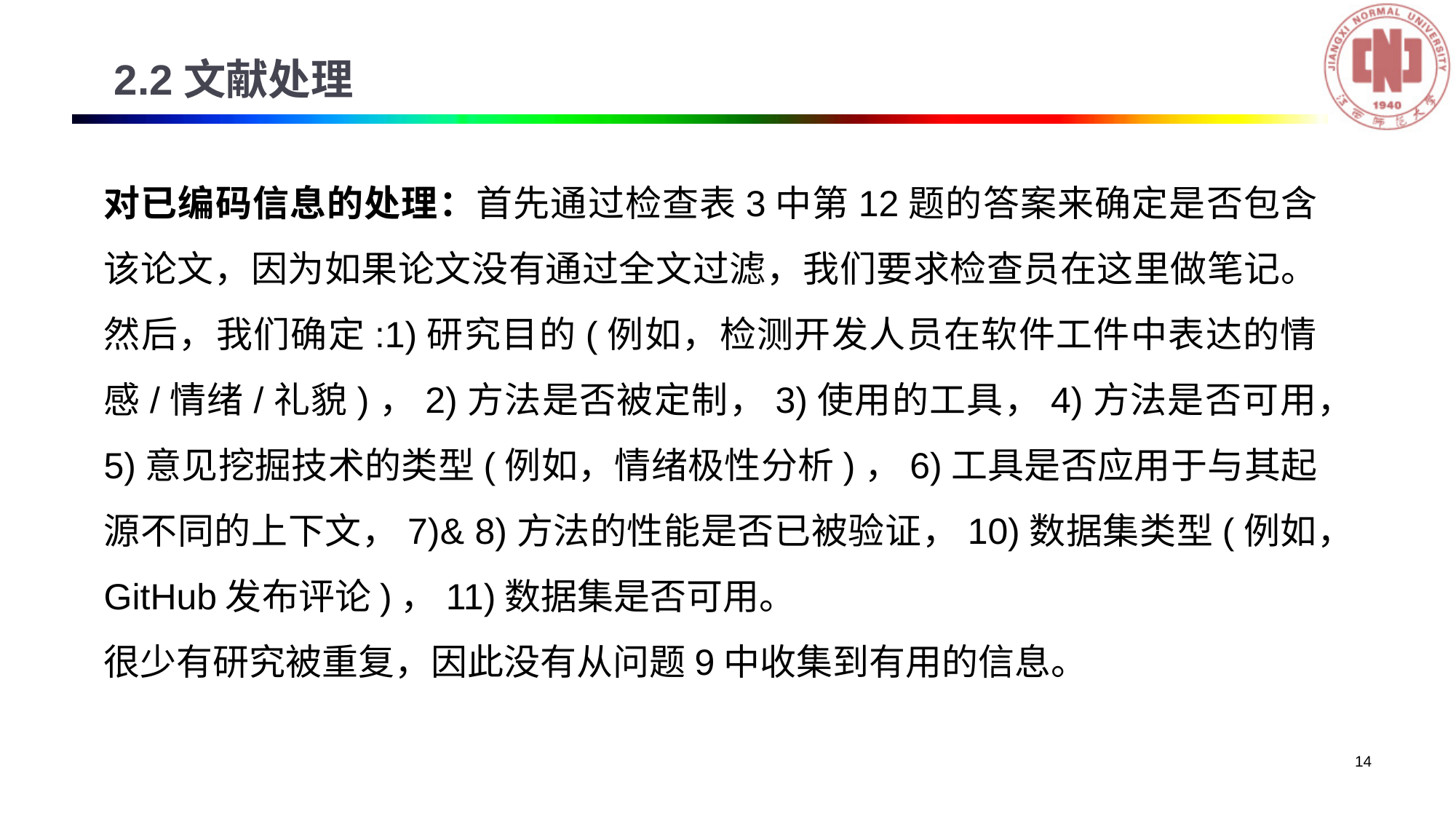

2.2文献处理
对已编码信息的处理：首先通过检查表3中第12题的答案来确定是否包含该论文，因为如果论文没有通过全文过滤，我们要求检查员在这里做笔记。然后，我们确定:1)研究目的(例如，检测开发人员在软件工件中表达的情感/情绪/礼貌)，2)方法是否被定制，3)使用的工具，4)方法是否可用，5)意见挖掘技术的类型(例如，情绪极性分析)，6)工具是否应用于与其起源不同的上下文，7)& 8)方法的性能是否已被验证，10)数据集类型(例如，GitHub发布评论)，11)数据集是否可用。
很少有研究被重复，因此没有从问题9中收集到有用的信息。
14